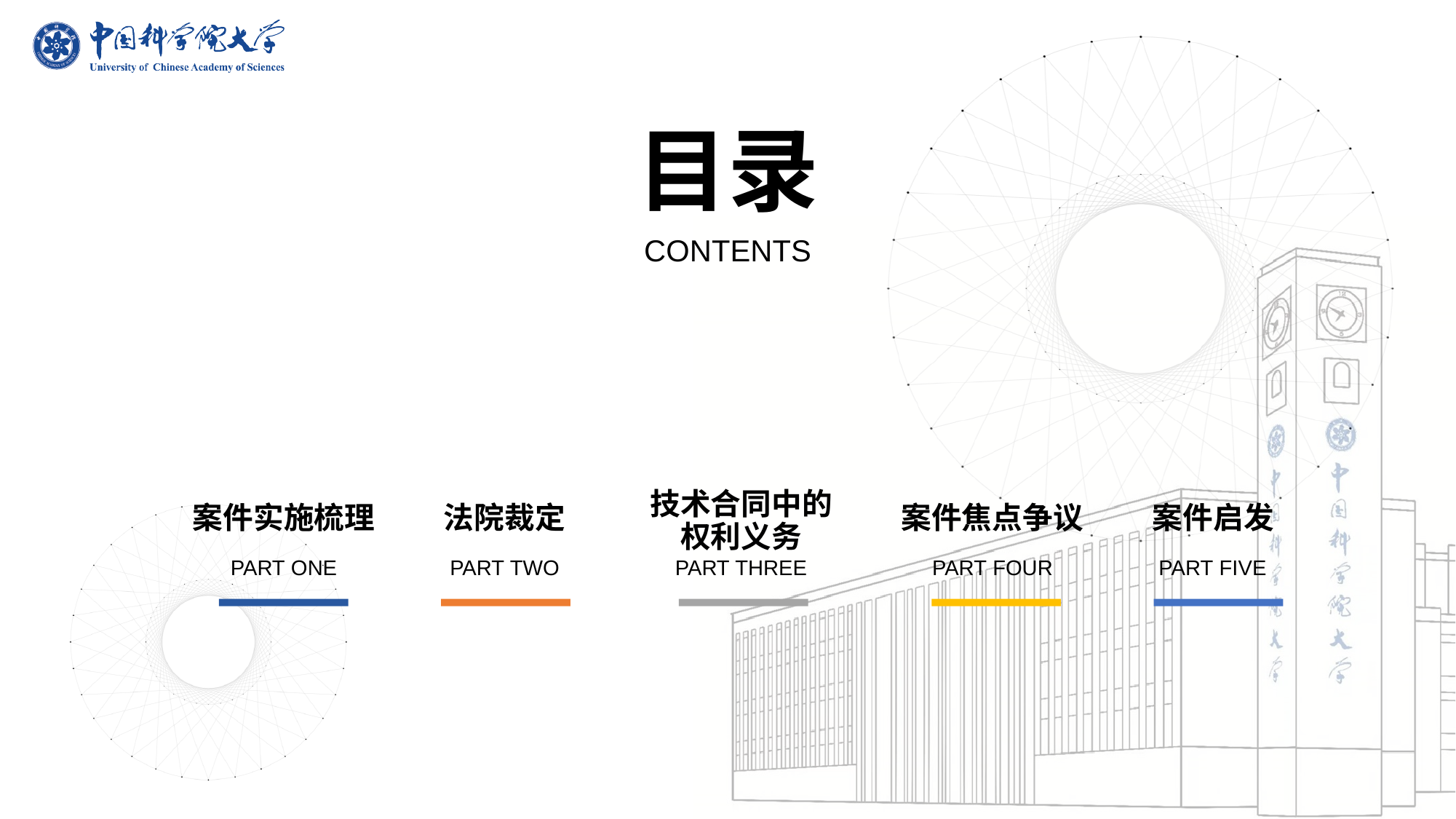

目录
CONTENTS
技术合同中的权利义务
法院裁定
案件焦点争议
案件实施梳理
案件启发
PART TWO
PART THREE
PART FOUR
PART ONE
PART FIVE